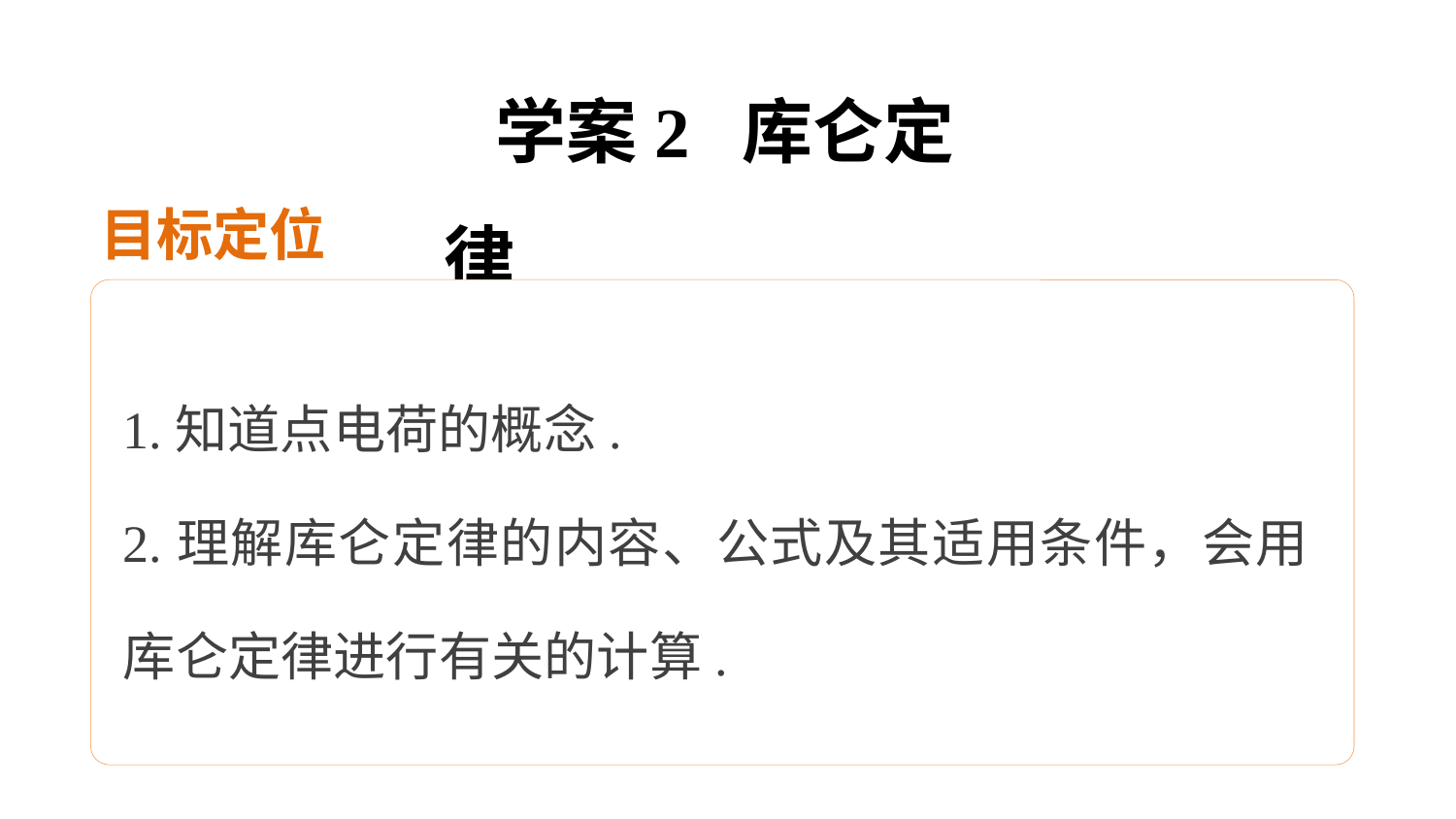

学案2  库仑定律
目标定位

1.知道点电荷的概念.
2.理解库仑定律的内容、公式及其适用条件，会用库仑定律进行有关的计算.